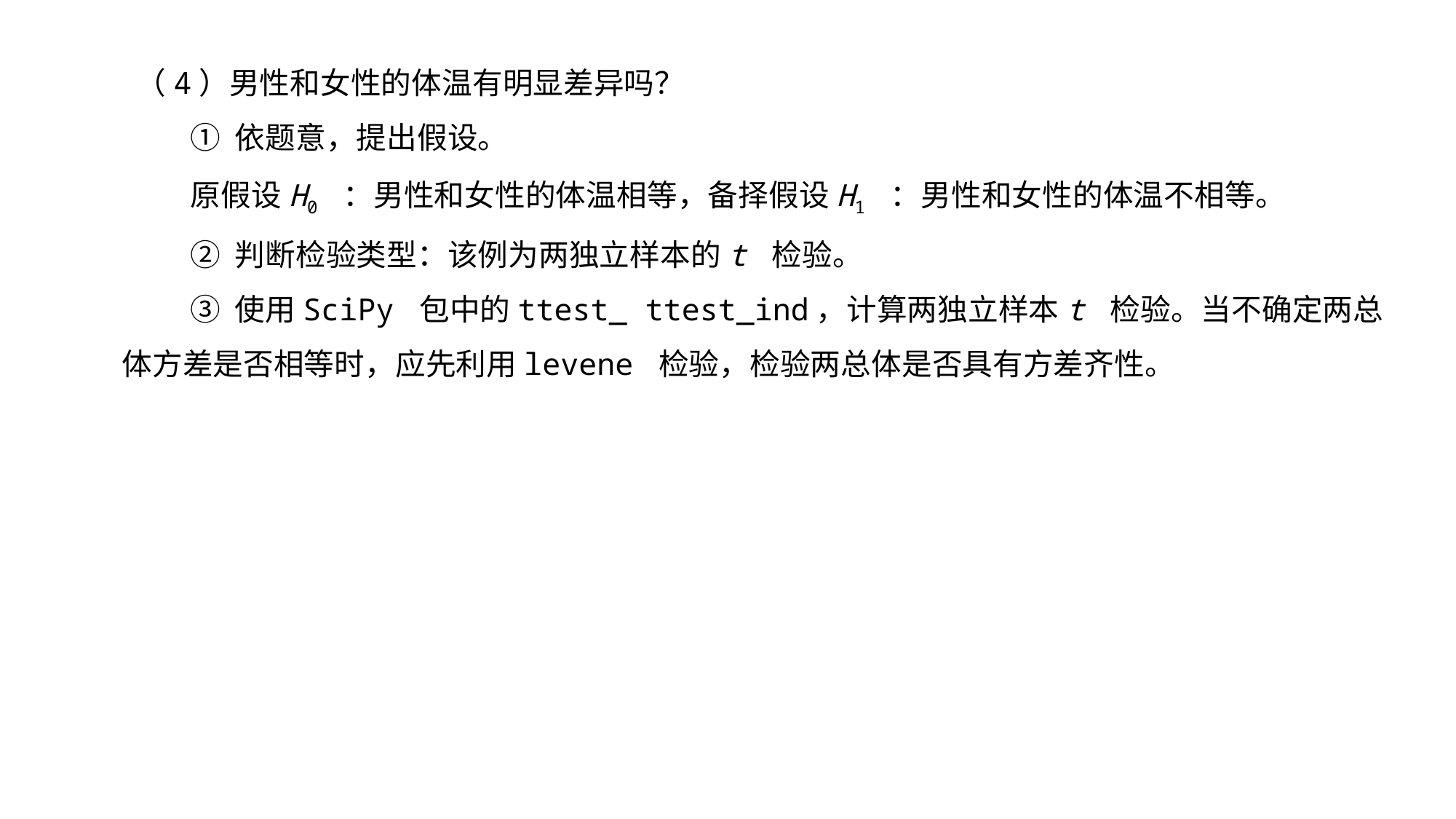

（4）男性和女性的体温有明显差异吗？
① 依题意，提出假设。
原假设H0 ：男性和女性的体温相等，备择假设H1 ：男性和女性的体温不相等。
② 判断检验类型：该例为两独立样本的t 检验。
③ 使用SciPy 包中的ttest_ ttest_ind，计算两独立样本t 检验。当不确定两总体方差是否相等时，应先利用levene 检验，检验两总体是否具有方差齐性。